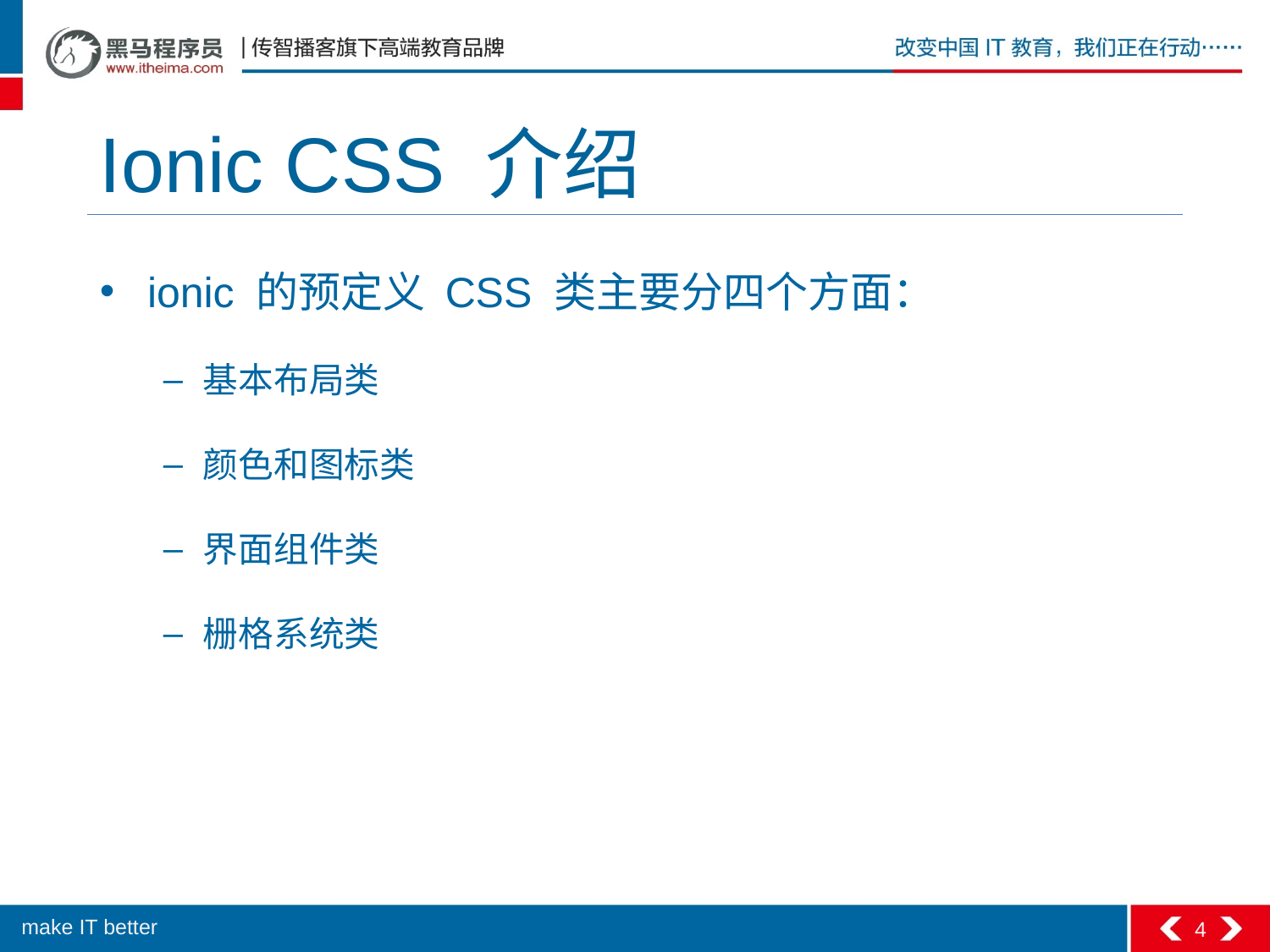

# Ionic CSS 介绍
ionic 的预定义 CSS 类主要分四个方面：
基本布局类
颜色和图标类
界面组件类
栅格系统类
4

make IT better